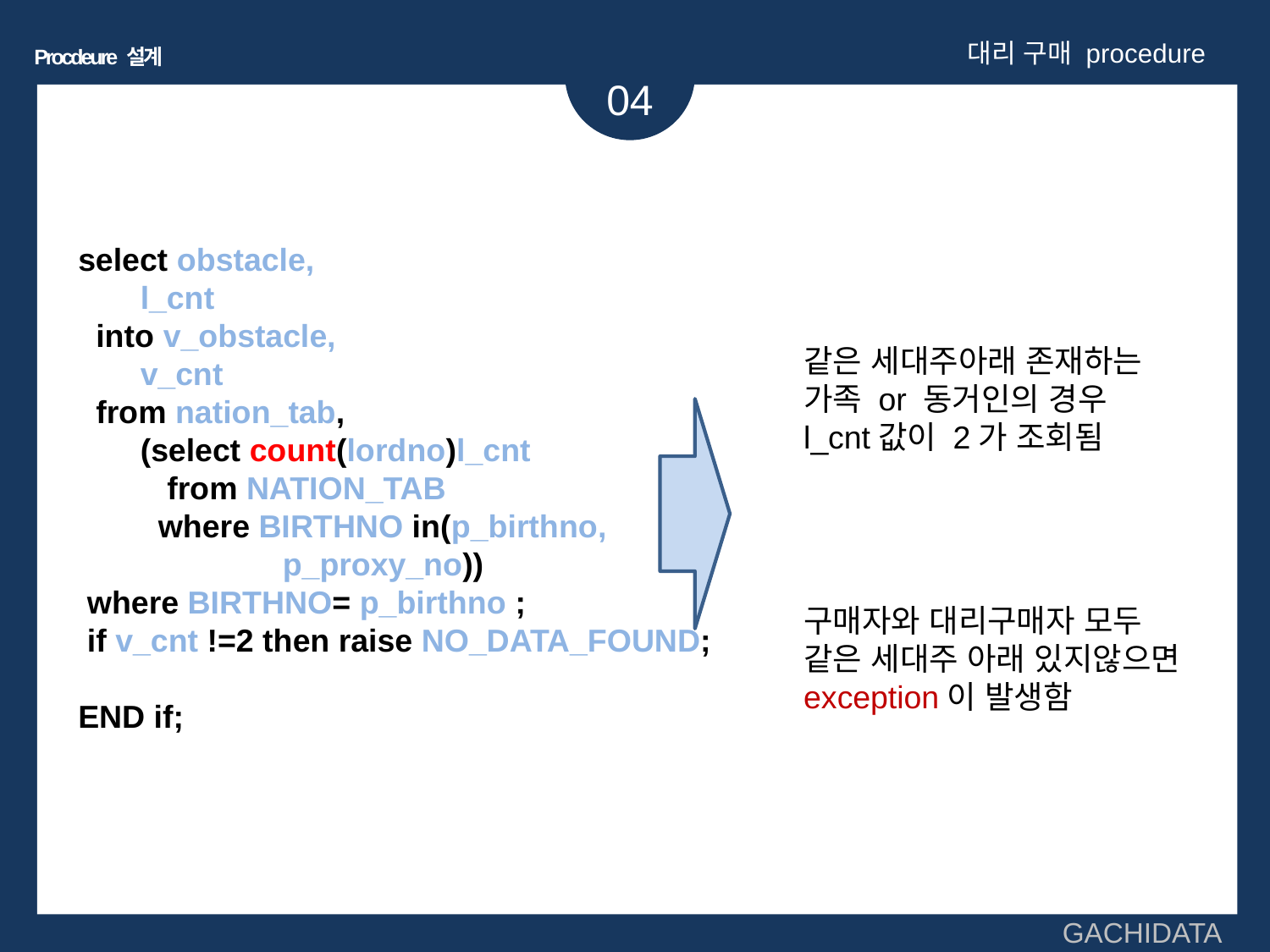

대리 구매 procedure
Procdeure 설계
04

select obstacle,
       l_cnt
  into v_obstacle,
       v_cnt
  from nation_tab,
       (select count(lordno)l_cnt
          from NATION_TAB
         where BIRTHNO in(p_birthno,
                       p_proxy_no))
 where BIRTHNO= p_birthno ;
 if v_cnt !=2 then raise NO_DATA_FOUND;

END if;
같은 세대주아래 존재하는 가족 or 동거인의 경우 l_cnt값이 2가 조회됨

구매자와 대리구매자 모두 같은 세대주 아래 있지않으면 exception이 발생함
GACHIDATA